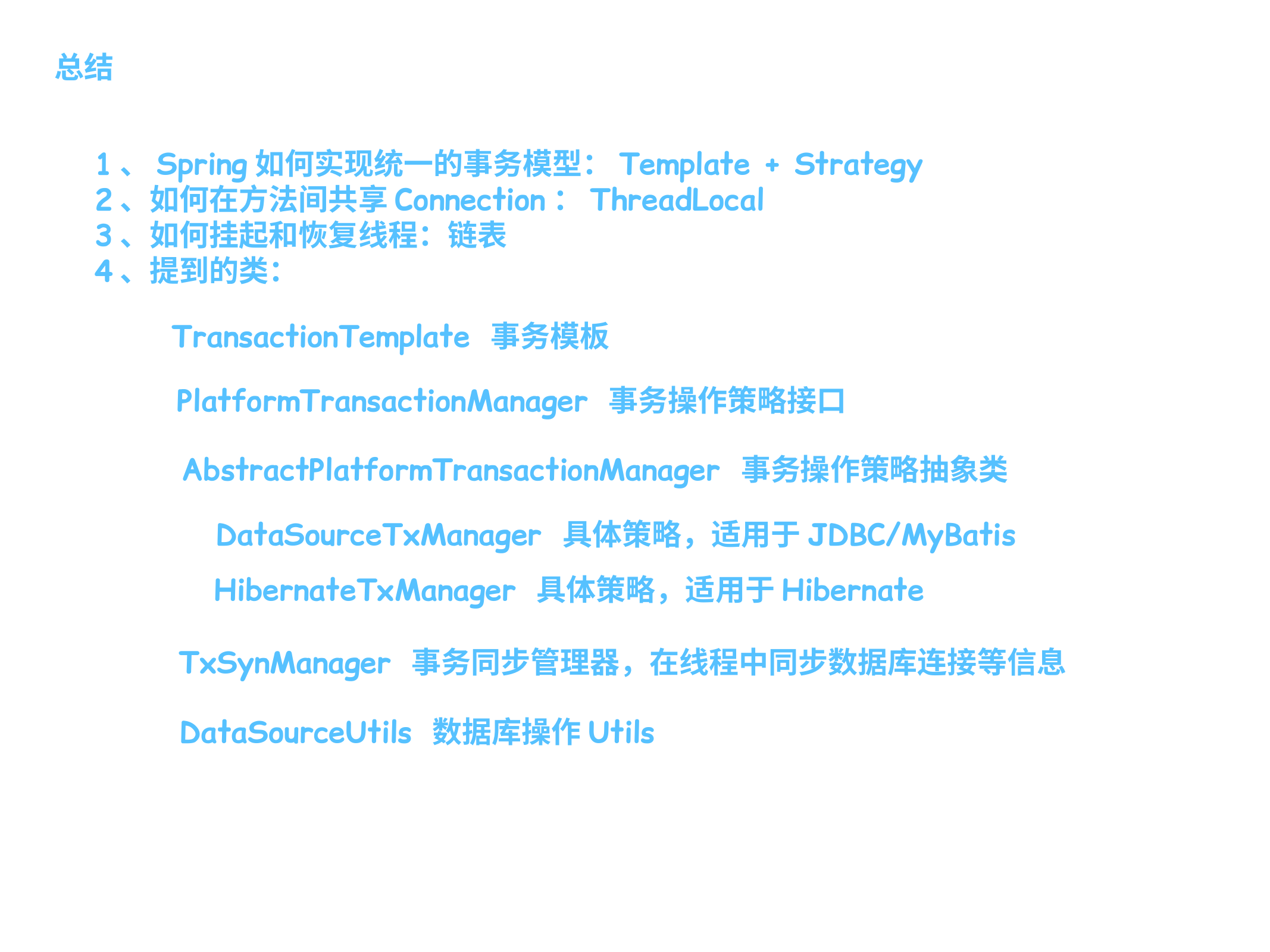

总结
1、Spring如何实现统一的事务模型：Template + Strategy
2、如何在方法间共享Connection：ThreadLocal
3、如何挂起和恢复线程：链表
4、提到的类：
TransactionTemplate 事务模板
PlatformTransactionManager 事务操作策略接口
AbstractPlatformTransactionManager 事务操作策略抽象类
DataSourceTxManager 具体策略，适用于JDBC/MyBatis
HibernateTxManager 具体策略，适用于Hibernate
TxSynManager 事务同步管理器，在线程中同步数据库连接等信息
DataSourceUtils 数据库操作Utils